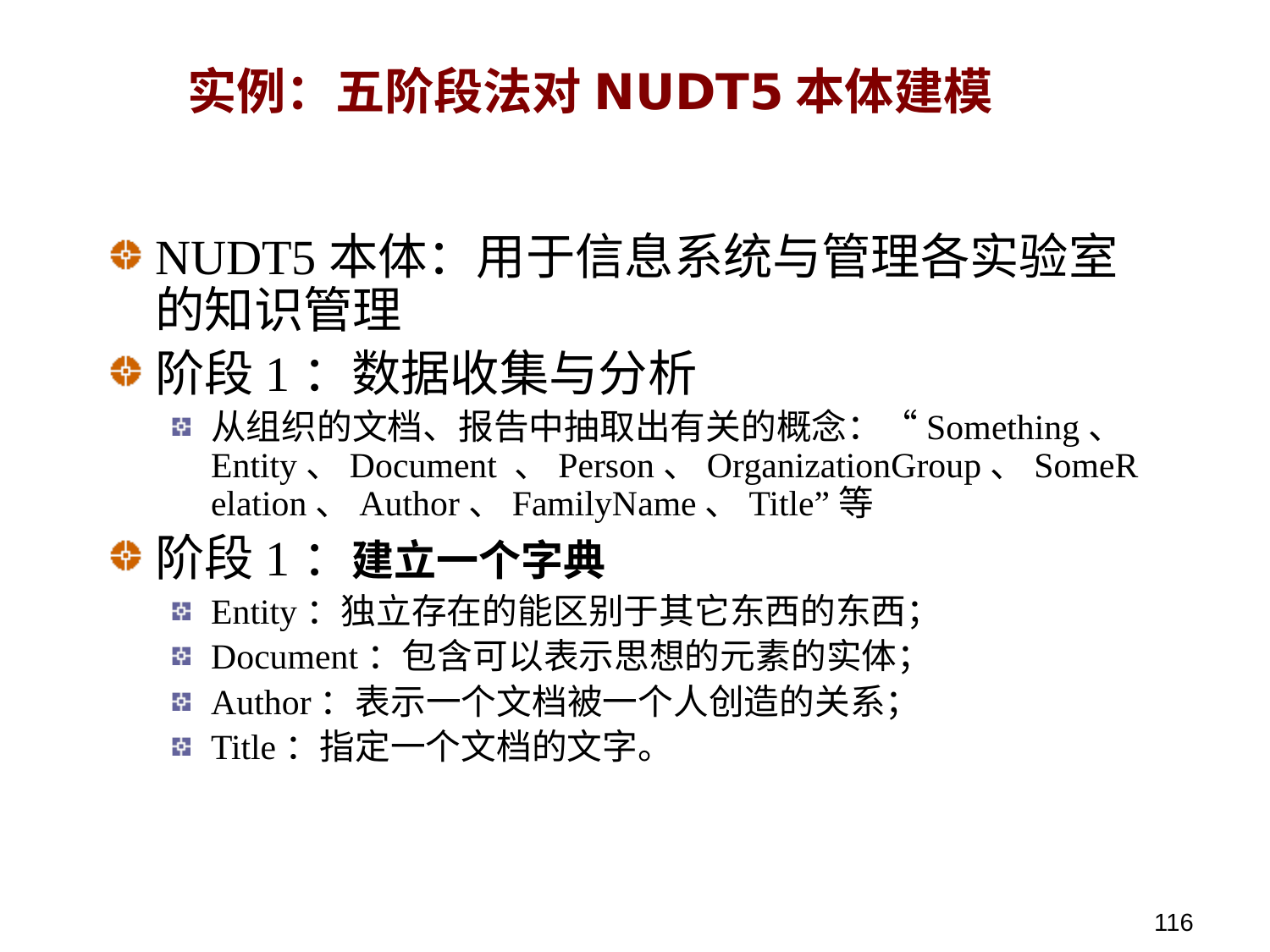

实例：五阶段法对NUDT5本体建模
NUDT5本体：用于信息系统与管理各实验室的知识管理
阶段1：数据收集与分析
从组织的文档、报告中抽取出有关的概念：“Something、Entity、Document 、Person、OrganizationGroup、SomeRelation、Author、FamilyName、Title”等
阶段1：建立一个字典
Entity：独立存在的能区别于其它东西的东西；
Document：包含可以表示思想的元素的实体；
Author：表示一个文档被一个人创造的关系；
Title：指定一个文档的文字。
116